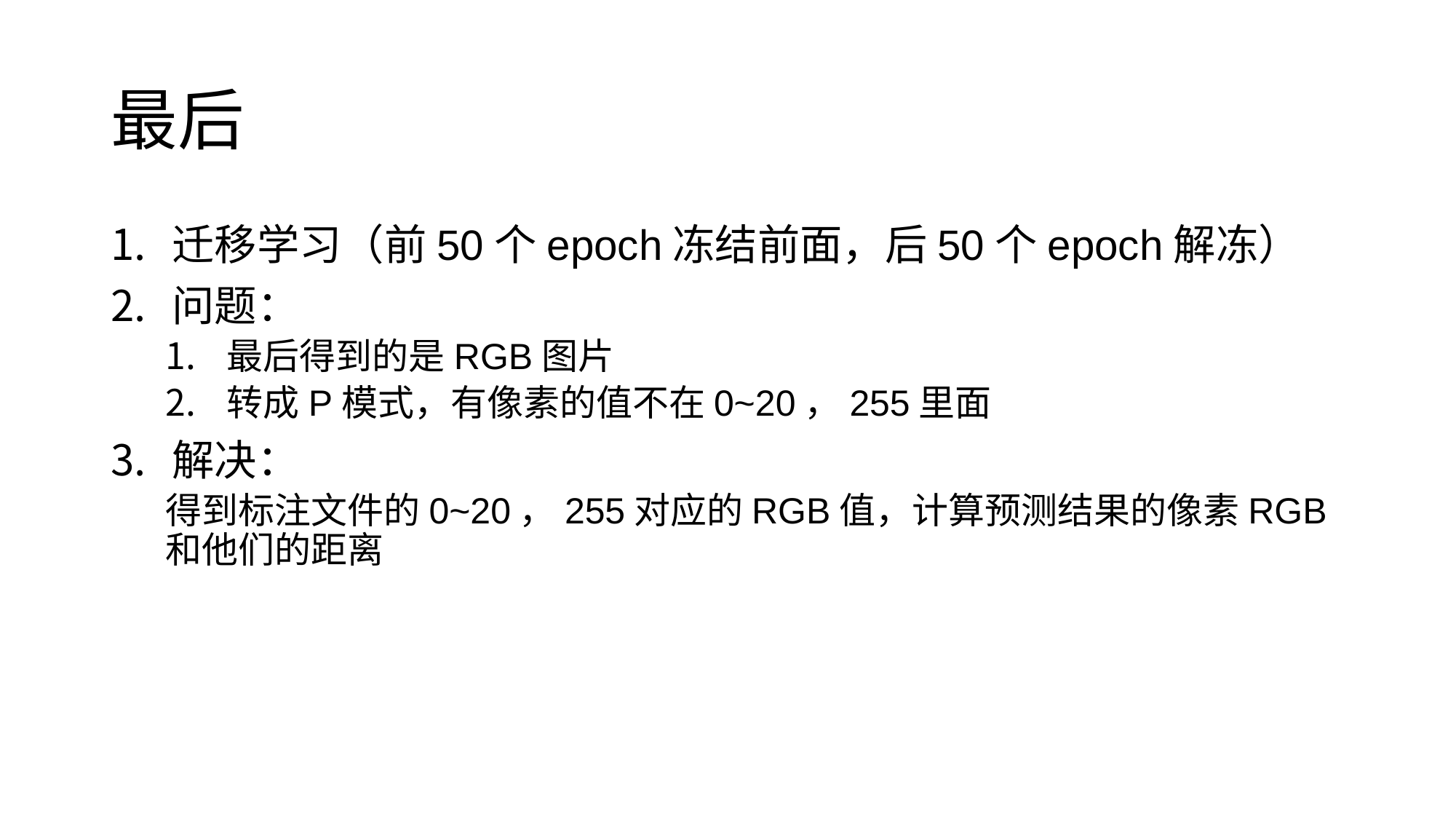

# 最后
迁移学习（前50个epoch冻结前面，后50个epoch解冻）
问题：
最后得到的是RGB图片
转成P模式，有像素的值不在0~20，255里面
解决：
得到标注文件的0~20，255对应的RGB值，计算预测结果的像素RGB和他们的距离